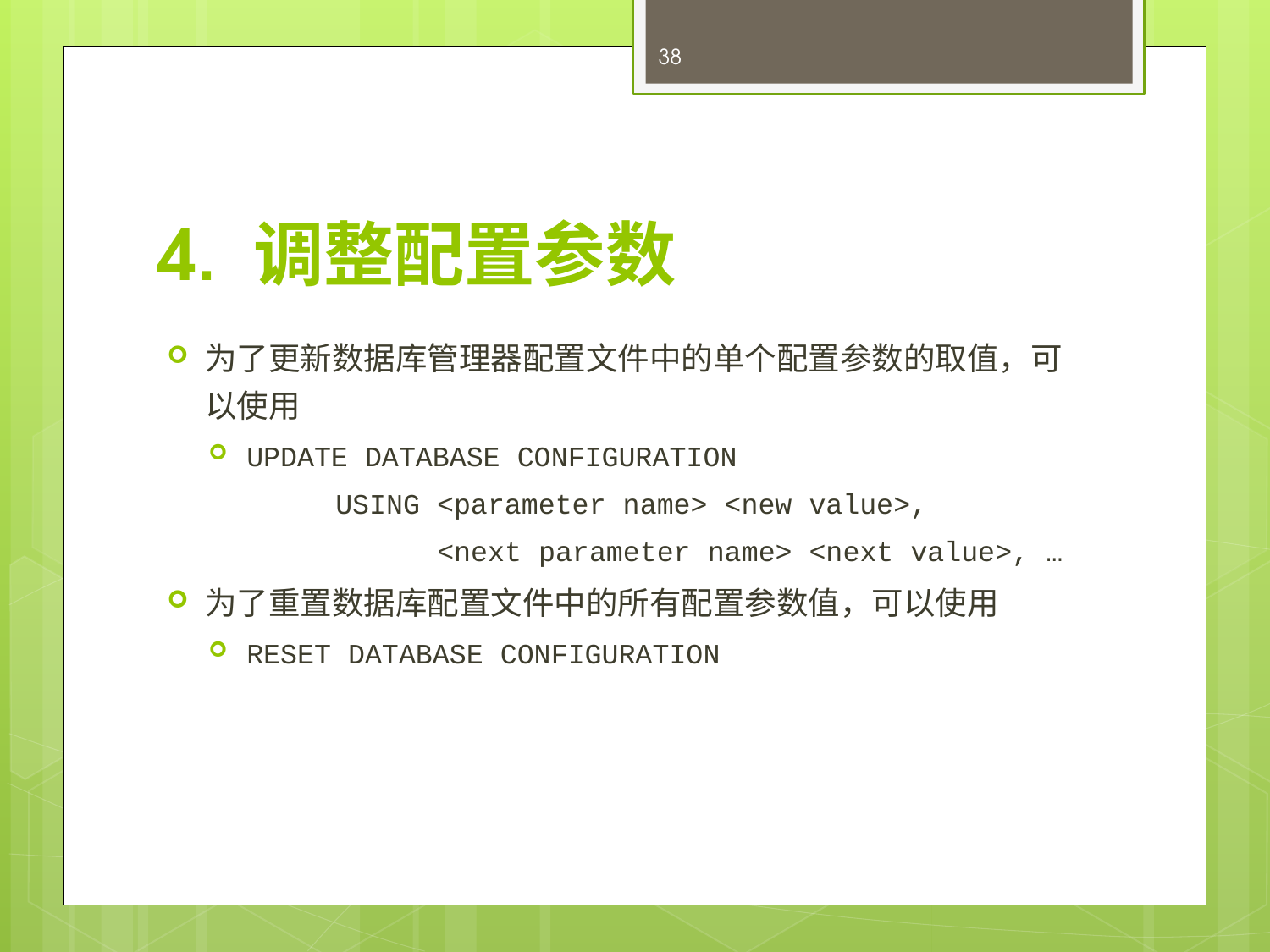

38
# 4. 调整配置参数
为了更新数据库管理器配置文件中的单个配置参数的取值，可以使用
UPDATE DATABASE CONFIGURATION
	USING <parameter name> <new value>,
	      <next parameter name> <next value>, …
为了重置数据库配置文件中的所有配置参数值，可以使用
RESET DATABASE CONFIGURATION